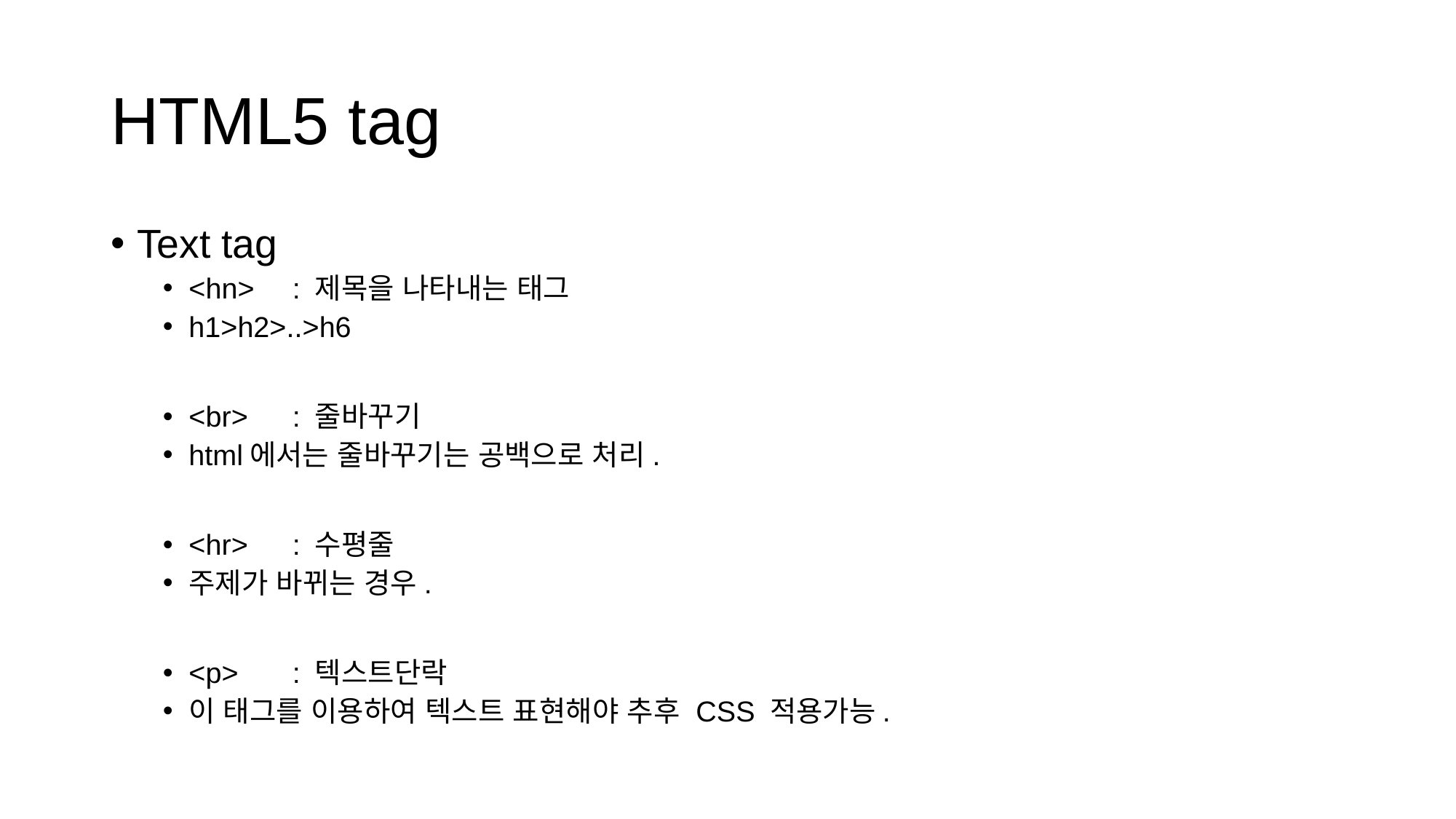

# HTML5 tag
Text tag
<hn> 	: 제목을 나타내는 태그
h1>h2>..>h6

<br> 	: 줄바꾸기
html에서는 줄바꾸기는 공백으로 처리.

<hr>	: 수평줄
주제가 바뀌는 경우.

<p>	: 텍스트단락
이 태그를 이용하여 텍스트 표현해야 추후 CSS 적용가능.